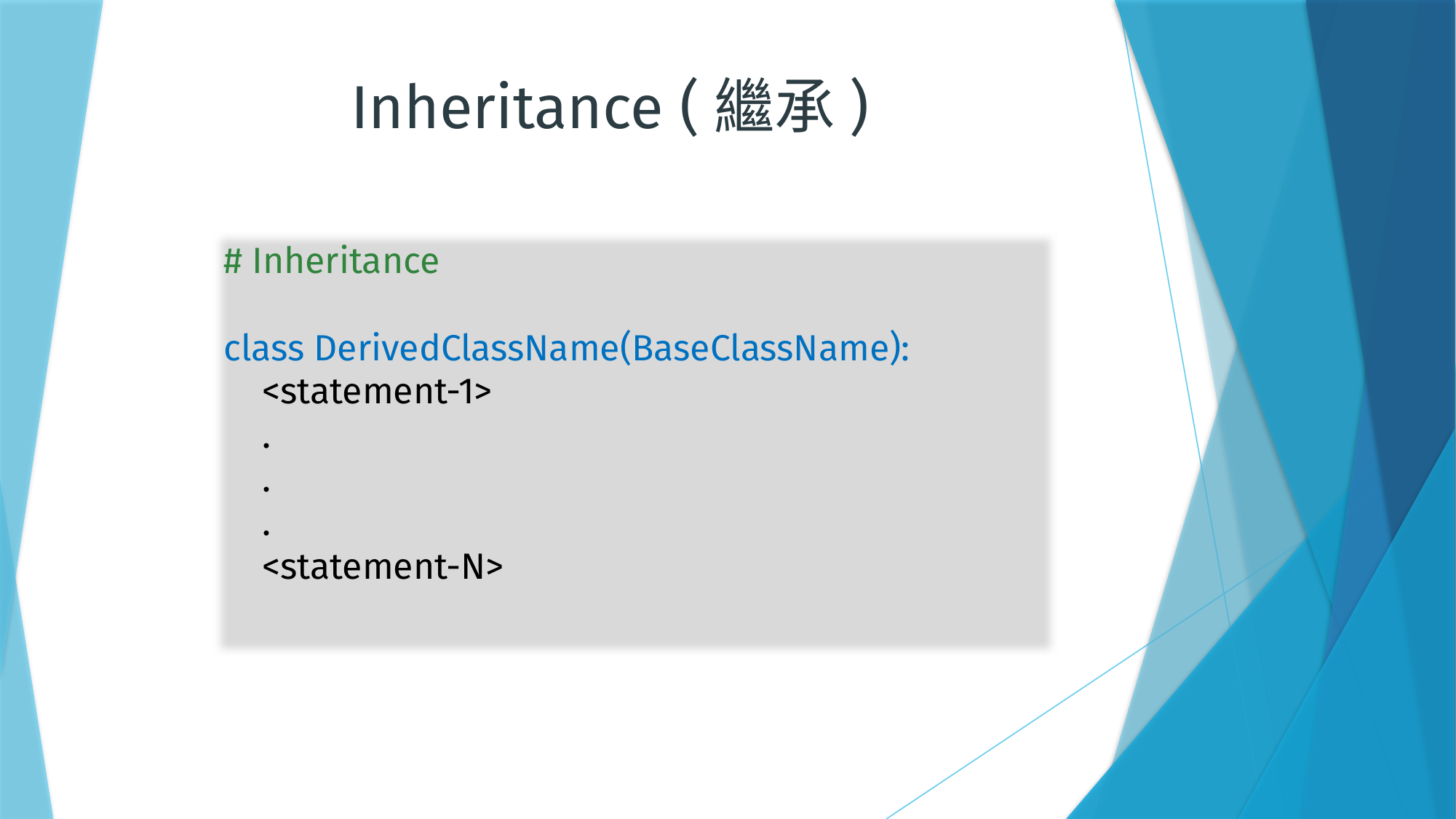

Inheritance (繼承)
# Inheritance

class DerivedClassName(BaseClassName):
    <statement-1>
    .
    .
    .
    <statement-N>